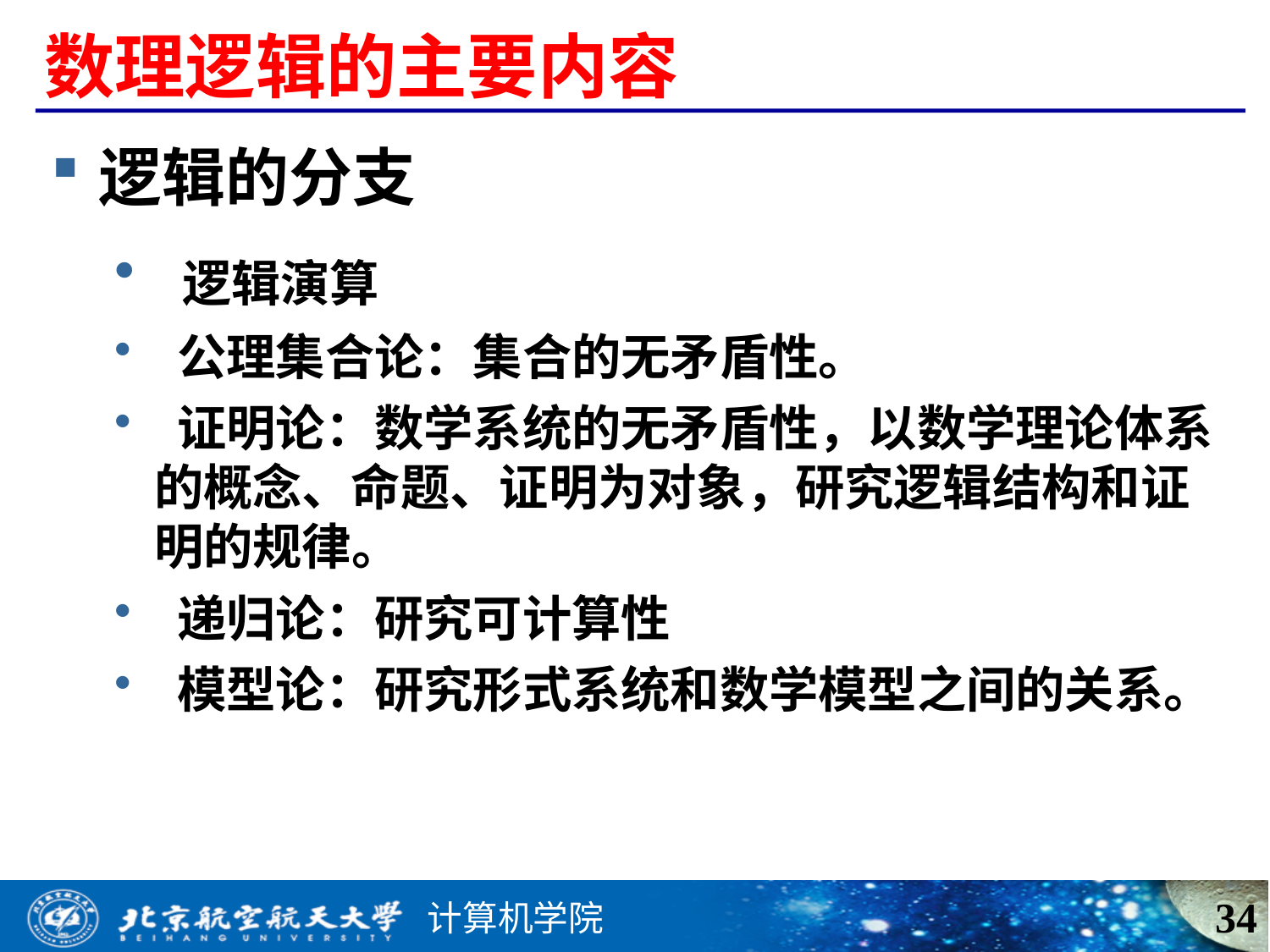

# 数理逻辑的主要内容
逻辑的分支
 逻辑演算
 公理集合论：集合的无矛盾性。
 证明论：数学系统的无矛盾性，以数学理论体系的概念、命题、证明为对象，研究逻辑结构和证明的规律。
 递归论：研究可计算性
 模型论：研究形式系统和数学模型之间的关系。